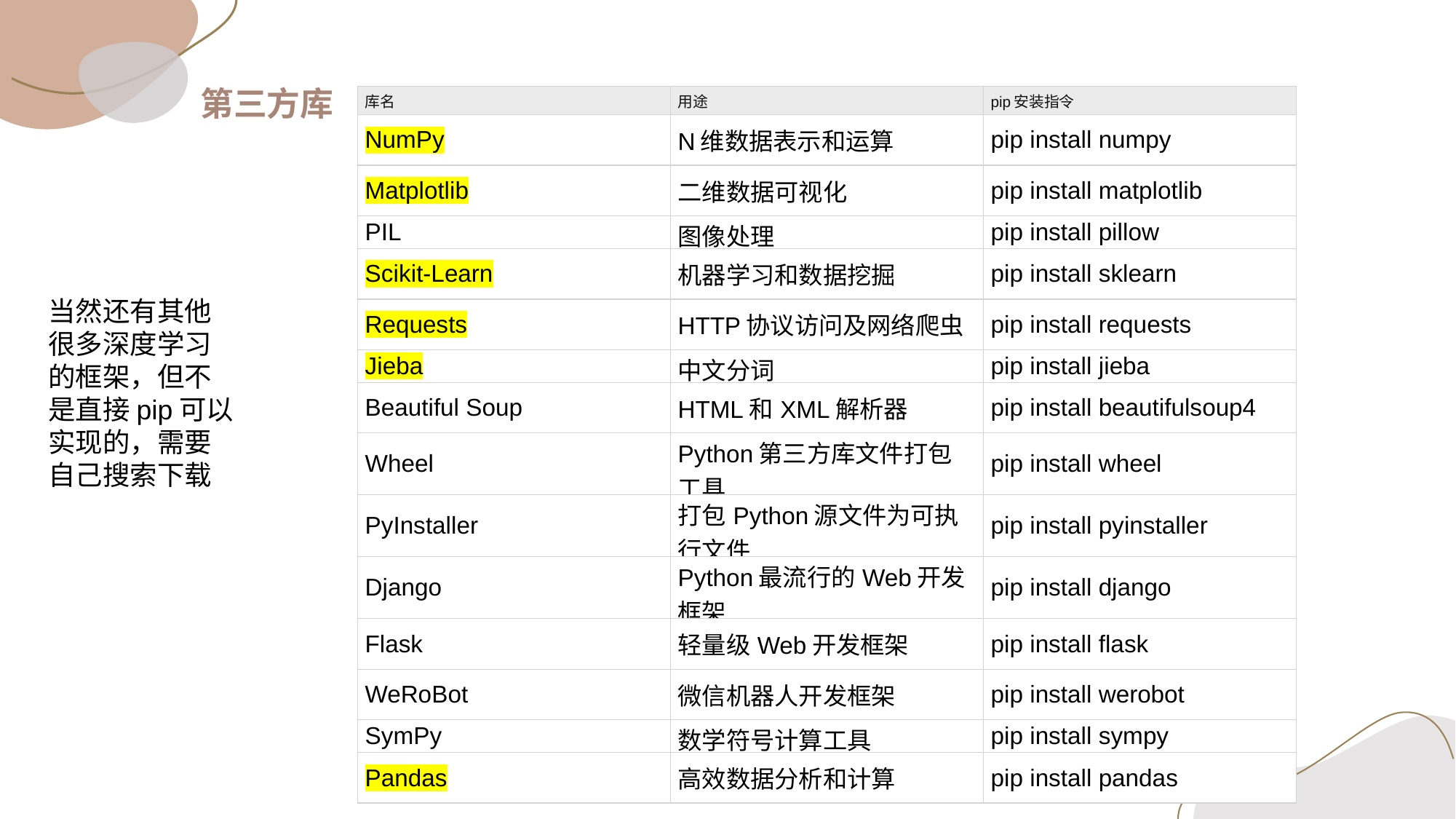

第三方库
| 库名 | 用途 | pip安装指令 |
| --- | --- | --- |
| NumPy | N维数据表示和运算 | pip install numpy |
| Matplotlib | 二维数据可视化 | pip install matplotlib |
| PIL | 图像处理 | pip install pillow |
| Scikit-Learn | 机器学习和数据挖掘 | pip install sklearn |
| Requests | HTTP协议访问及网络爬虫 | pip install requests |
| Jieba | 中文分词 | pip install jieba |
| Beautiful Soup | HTML和XML解析器 | pip install beautifulsoup4 |
| Wheel | Python第三方库文件打包工具 | pip install wheel |
| PyInstaller | 打包Python源文件为可执行文件 | pip install pyinstaller |
| Django | Python最流行的Web开发框架 | pip install django |
| Flask | 轻量级Web开发框架 | pip install flask |
| WeRoBot | 微信机器人开发框架 | pip install werobot |
| SymPy | 数学符号计算工具 | pip install sympy |
| Pandas | 高效数据分析和计算 | pip install pandas |
当然还有其他很多深度学习的框架，但不是直接pip可以实现的，需要自己搜索下载